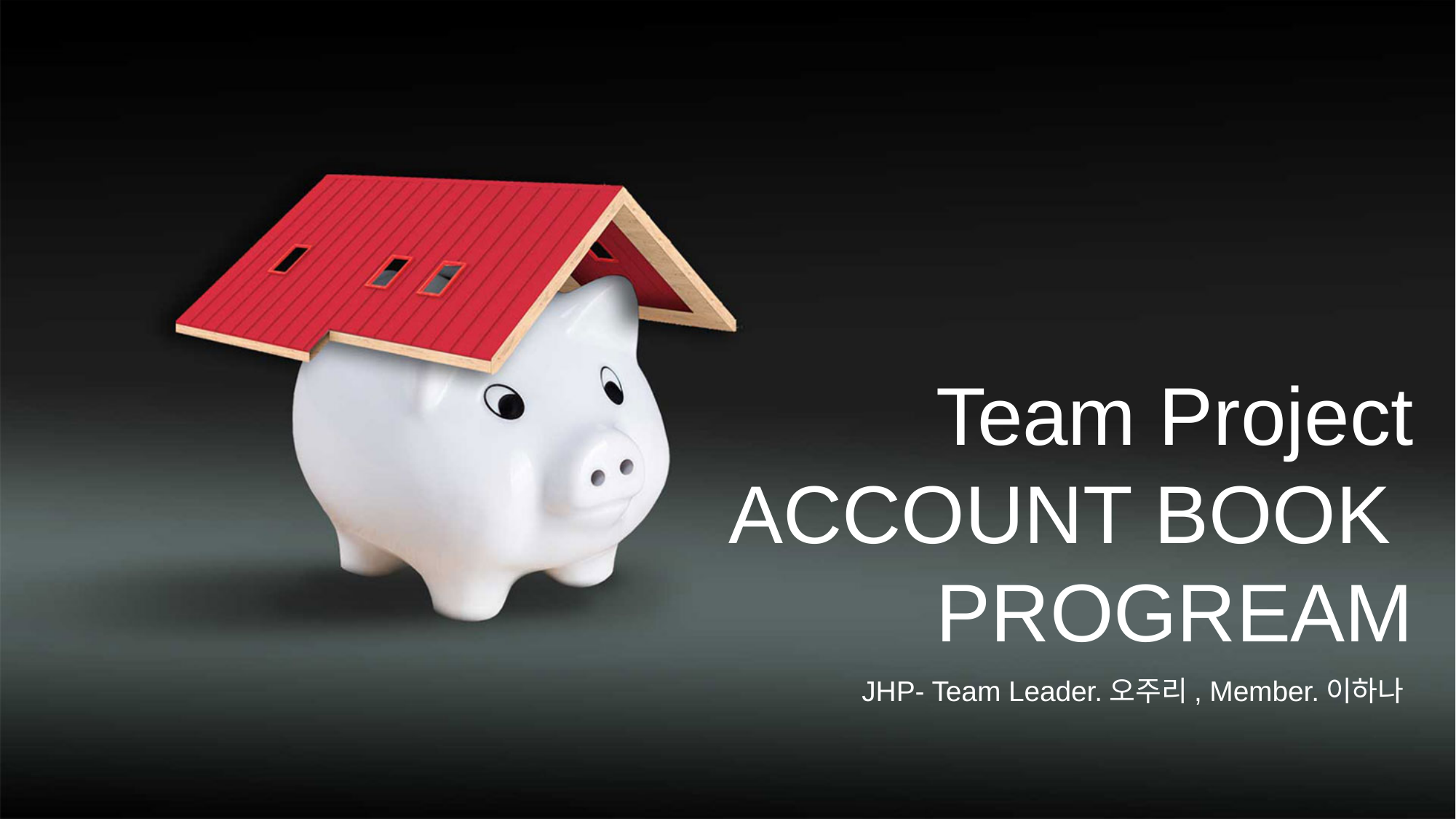

Team Project
ACCOUNT BOOK
PROGREAM
JHP- Team Leader.오주리, Member.이하나